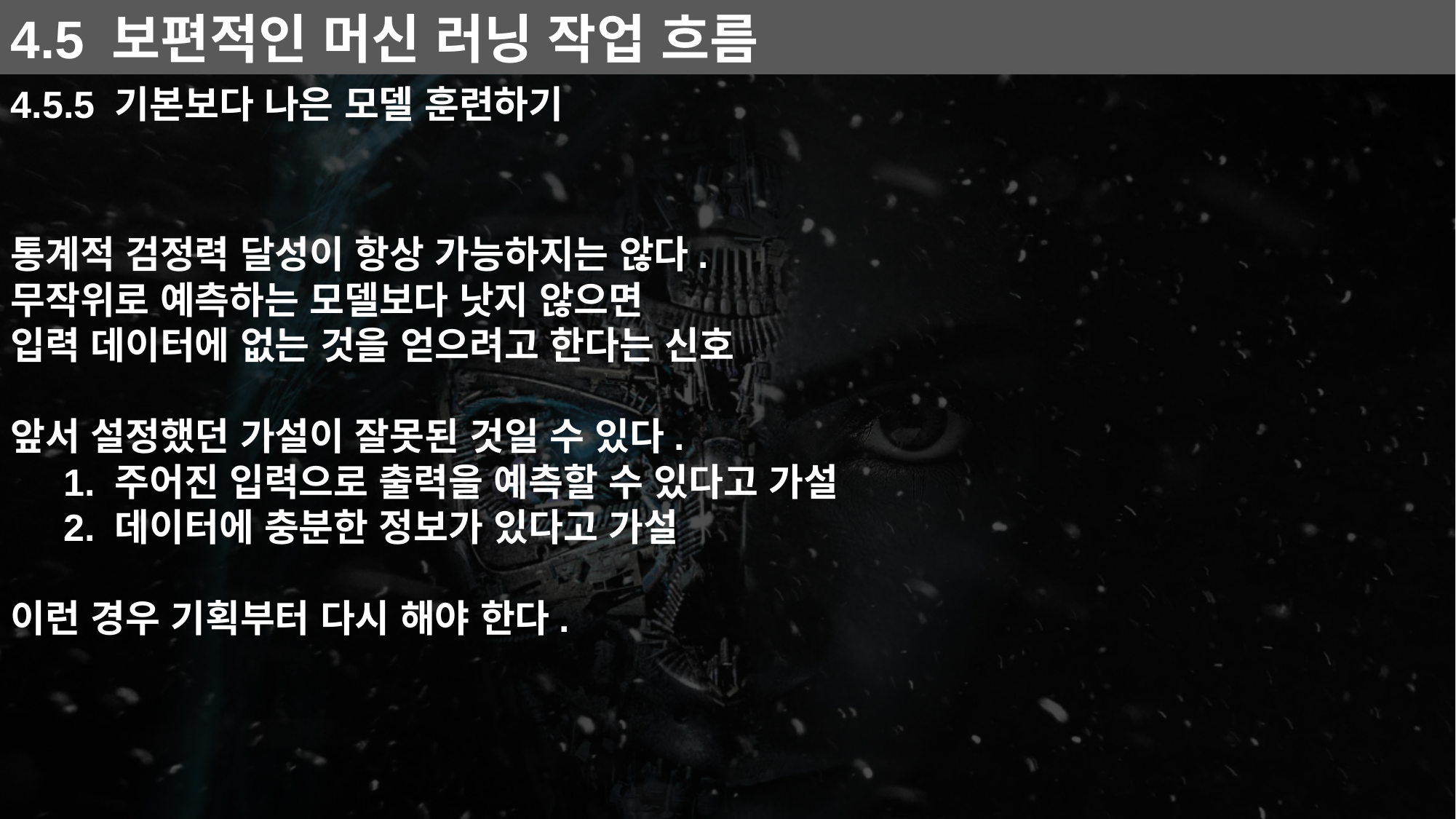

4.5 보편적인 머신 러닝 작업 흐름

4.5.5 기본보다 나은 모델 훈련하기
통계적 검정력 달성이 항상 가능하지는 않다.
무작위로 예측하는 모델보다 낫지 않으면
입력 데이터에 없는 것을 얻으려고 한다는 신호

앞서 설정했던 가설이 잘못된 것일 수 있다.
     1. 주어진 입력으로 출력을 예측할 수 있다고 가설
     2. 데이터에 충분한 정보가 있다고 가설

이런 경우 기획부터 다시 해야 한다.